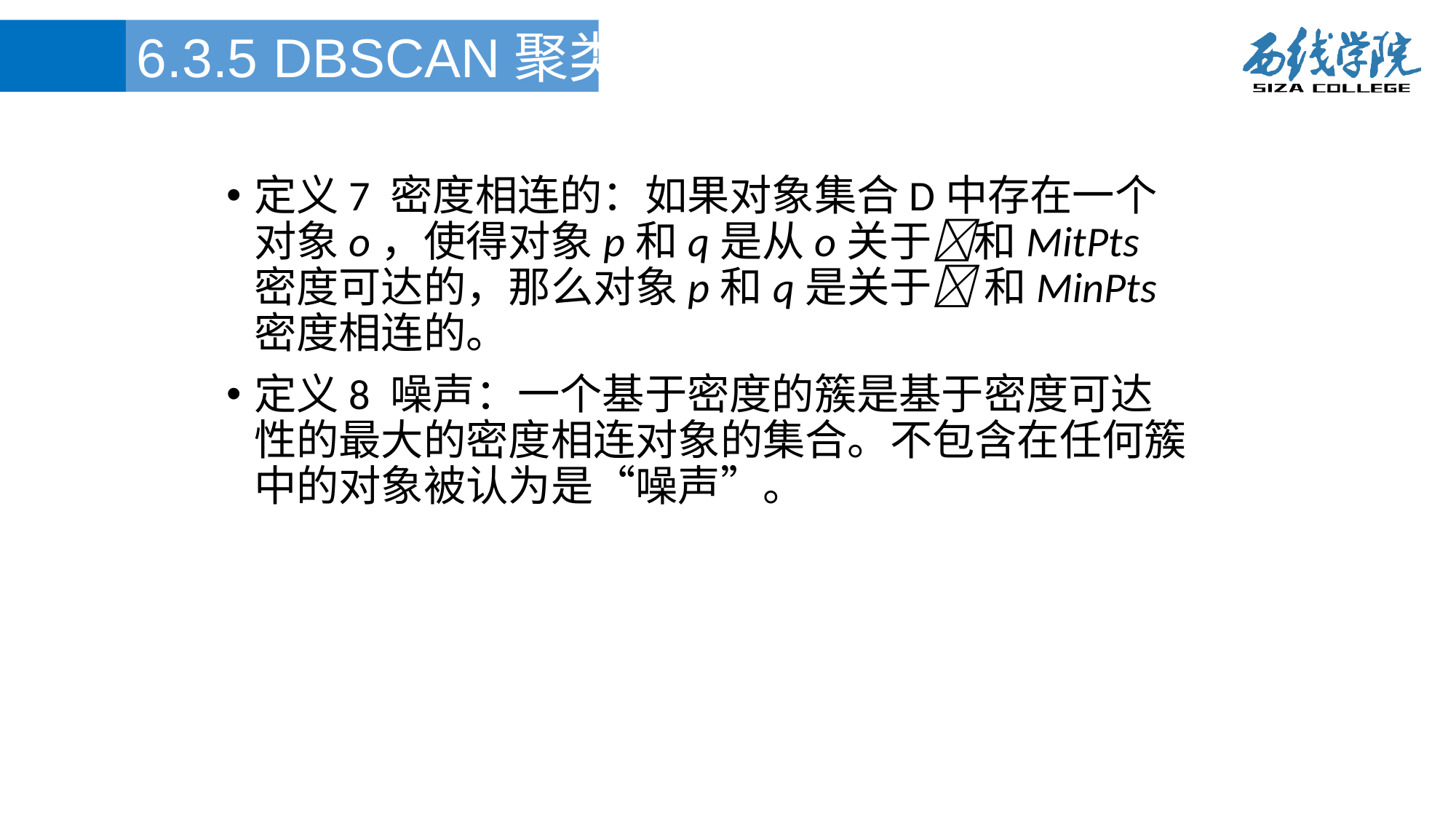

6.3.5 DBSCAN聚类方法

定义7 密度相连的：如果对象集合D中存在一个对象o，使得对象p和q是从o关于ε和MitPts密度可达的，那么对象p和q是关于ε 和MinPts密度相连的。
定义8 噪声：一个基于密度的簇是基于密度可达性的最大的密度相连对象的集合。不包含在任何簇中的对象被认为是“噪声”。